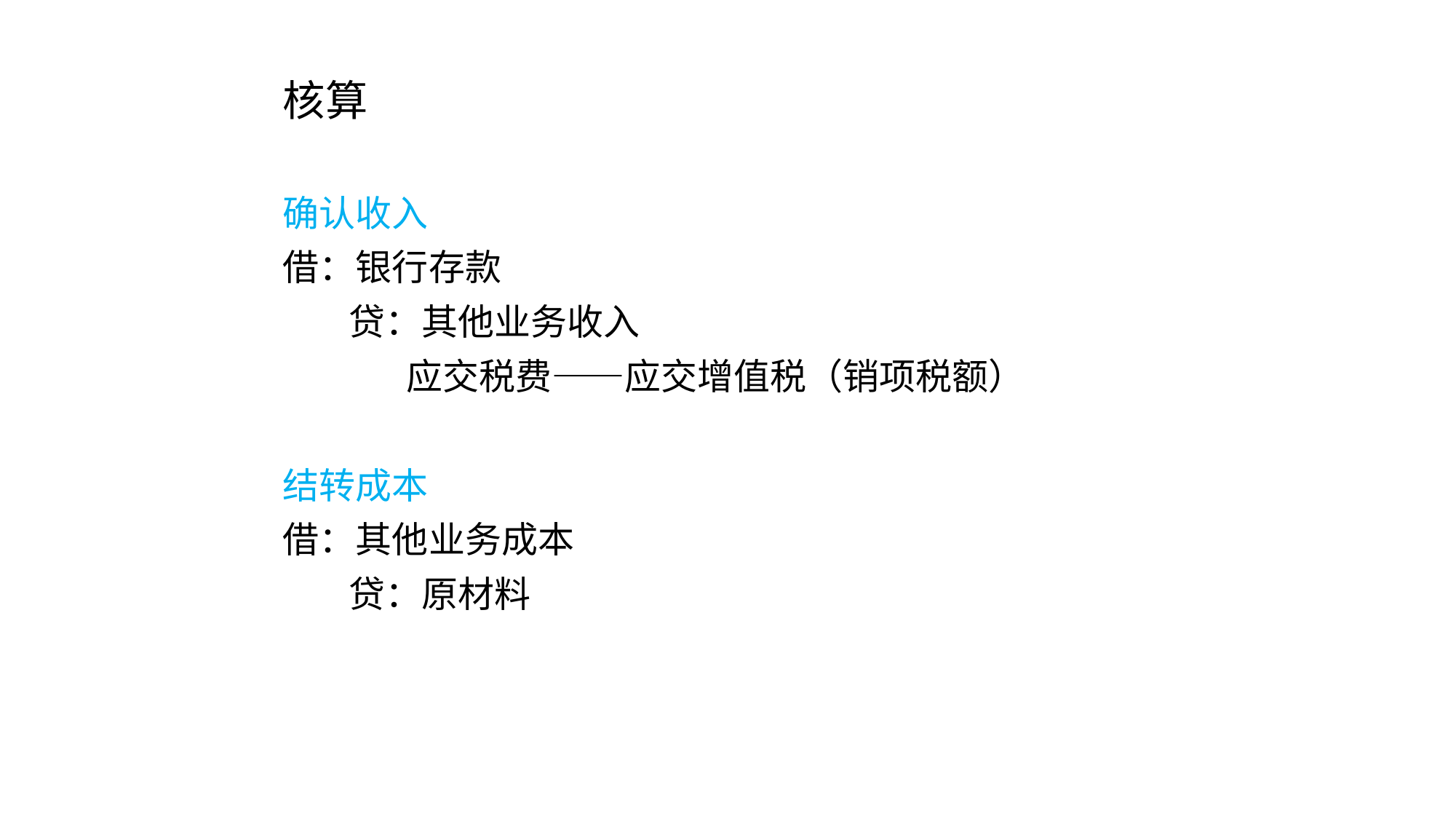

核算

确认收入
借：银行存款
       贷：其他业务收入
              应交税费——应交增值税（销项税额）

结转成本
借：其他业务成本
       贷：原材料